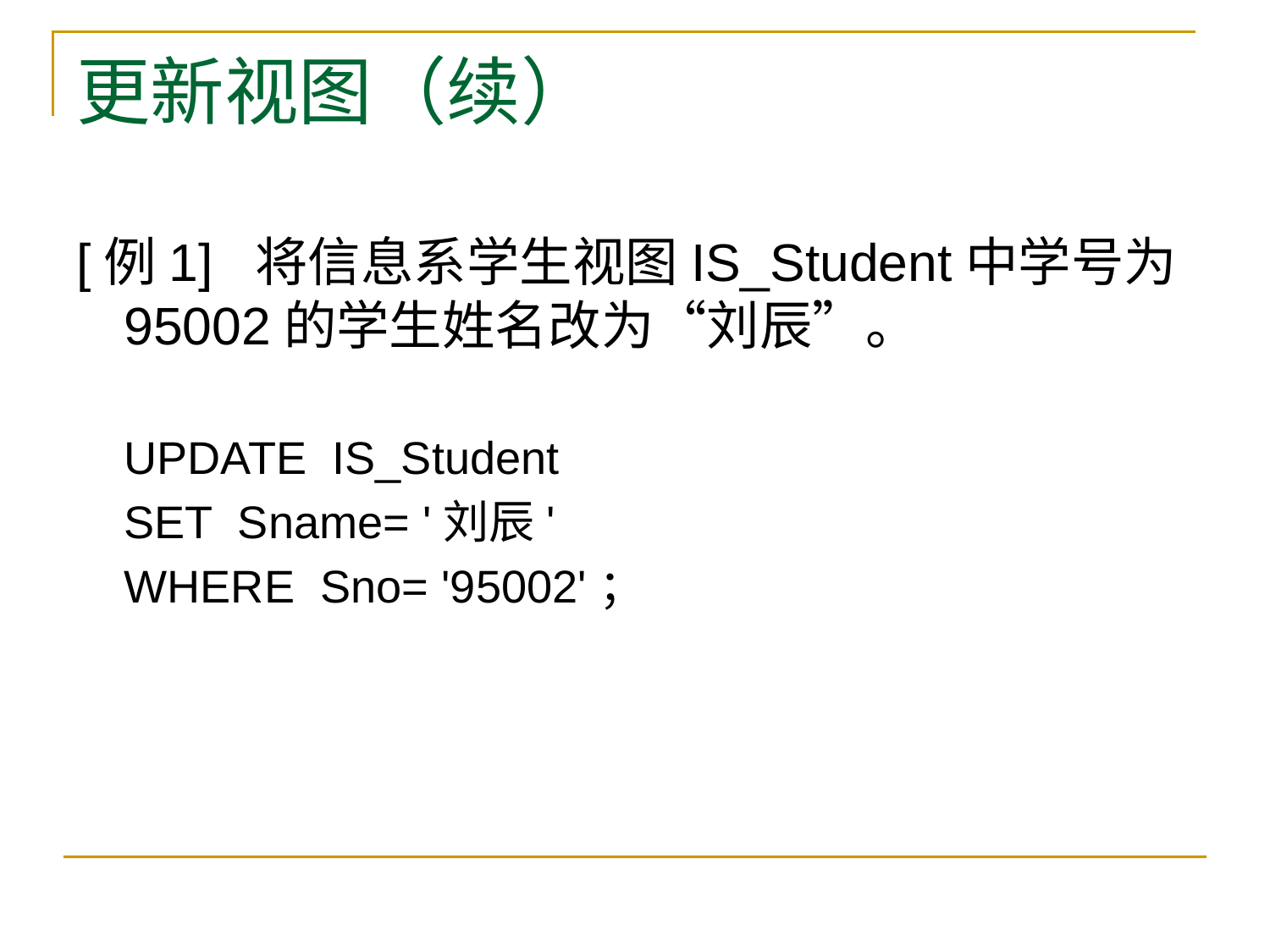

# 更新视图（续）
[例1]  将信息系学生视图IS_Student中学号为95002的学生姓名改为“刘辰”。

UPDATE  IS_Student
SET  Sname= '刘辰'
WHERE  Sno= '95002'；